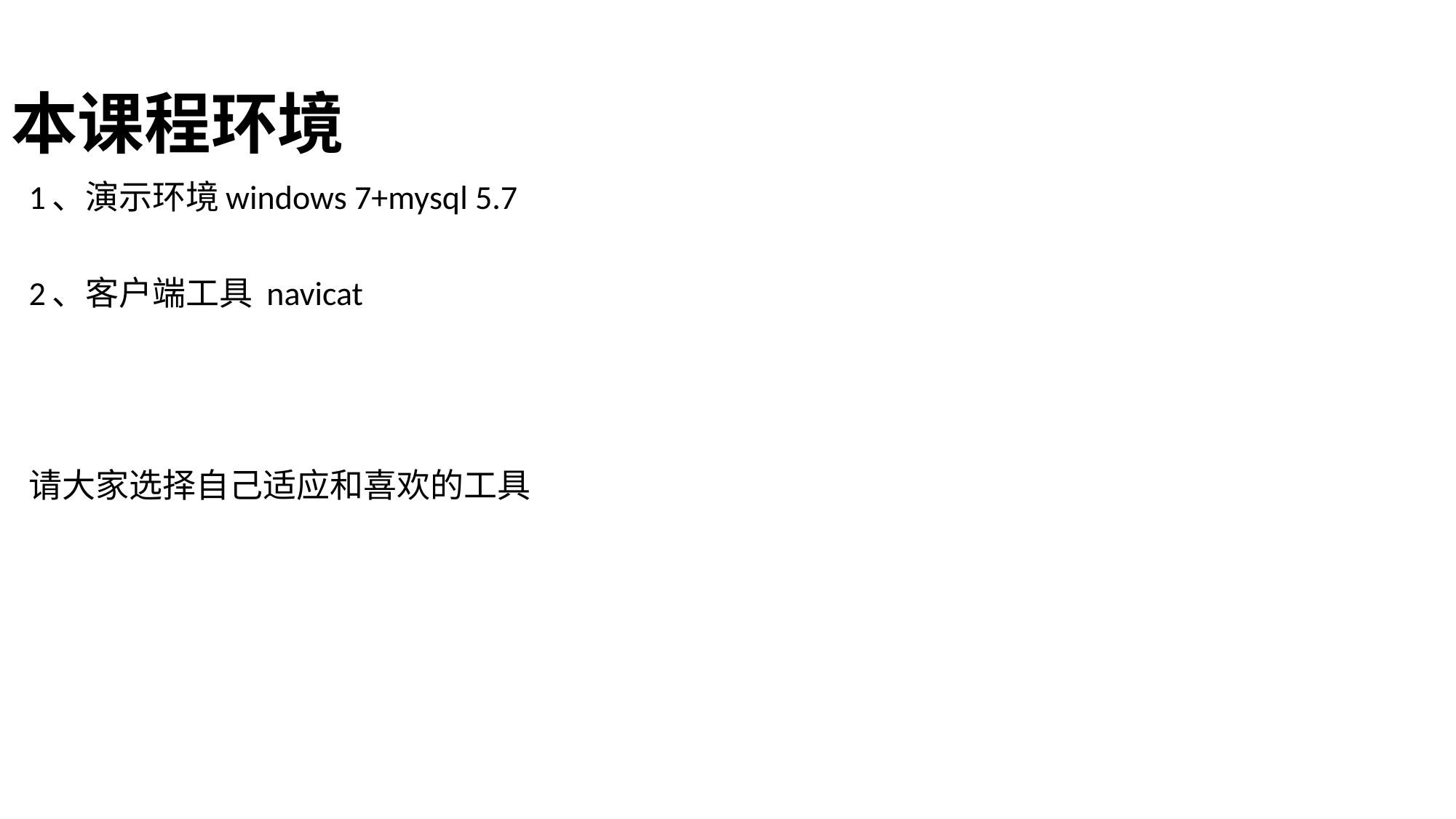

# 本课程环境
1、演示环境windows 7+mysql 5.7

2、客户端工具 navicat

请大家选择自己适应和喜欢的工具